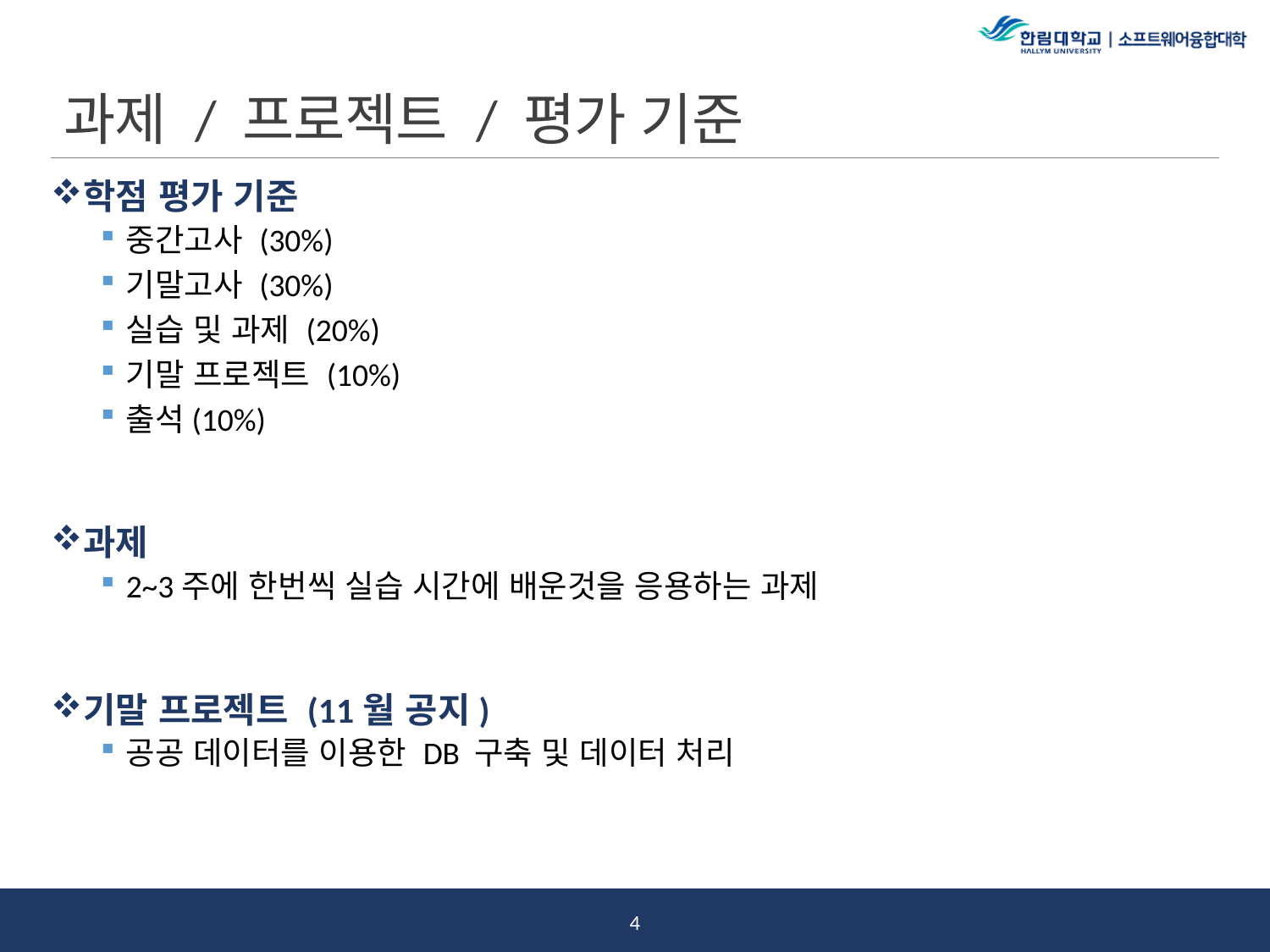

# 과제 / 프로젝트 / 평가 기준
학점 평가 기준
중간고사 (30%)
기말고사 (30%)
실습 및 과제 (20%)
기말 프로젝트 (10%)
출석(10%)

과제
2~3주에 한번씩 실습 시간에 배운것을 응용하는 과제

기말 프로젝트 (11월 공지)
공공 데이터를 이용한 DB 구축 및 데이터 처리

4